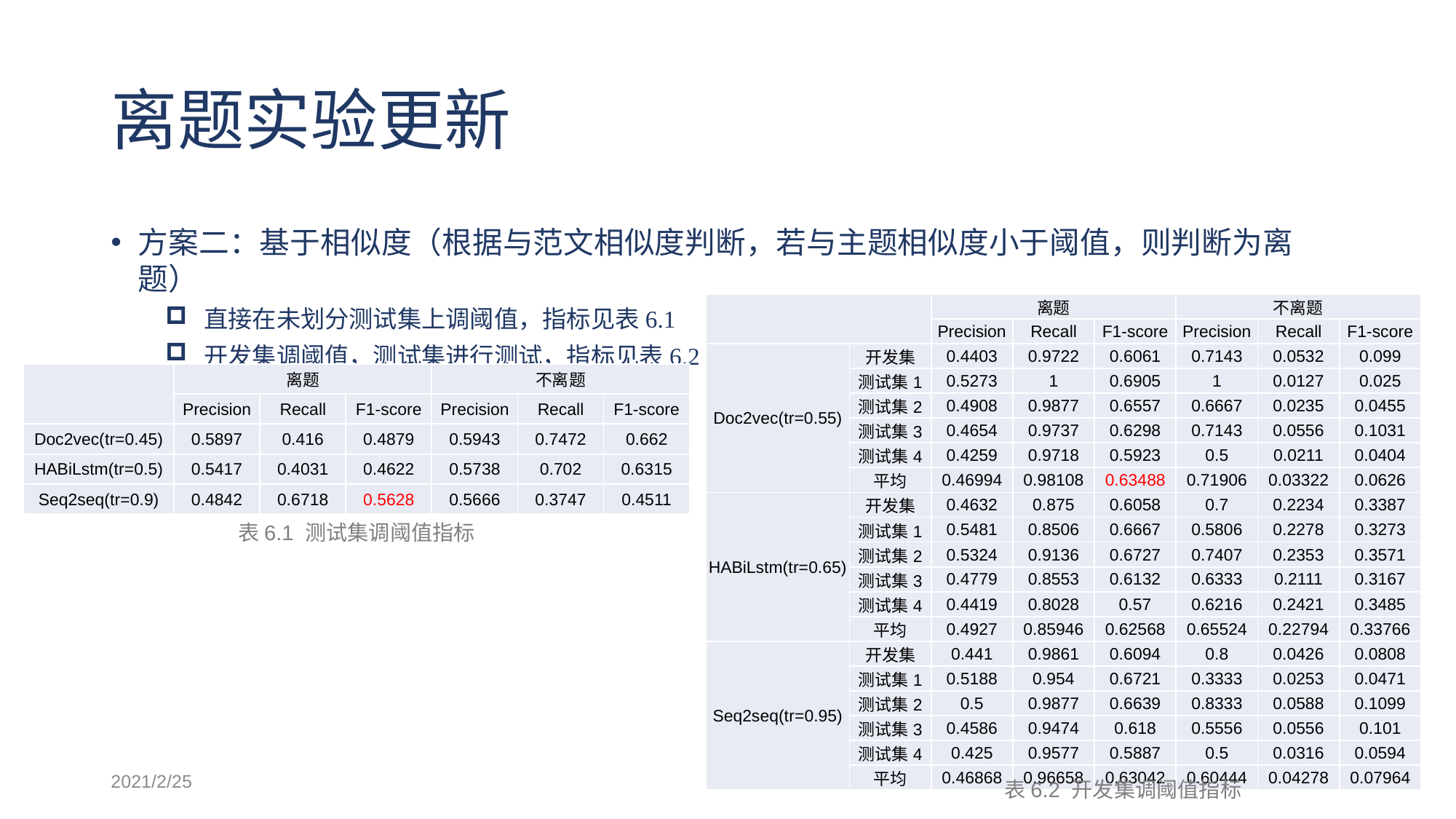

# 离题实验更新
方案二：基于相似度（根据与范文相似度判断，若与主题相似度小于阈值，则判断为离题）
 直接在未划分测试集上调阈值，指标见表6.1
 开发集调阈值，测试集进行测试，指标见表6.2
|  |  | 离题 |  |  | 不离题 |  |  |
| --- | --- | --- | --- | --- | --- | --- | --- |
|  |  | Precision | Recall | F1-score | Precision | Recall | F1-score |
| Doc2vec(tr=0.55) | 开发集 | 0.4403 | 0.9722 | 0.6061 | 0.7143 | 0.0532 | 0.099 |
|  | 测试集1 | 0.5273 | 1 | 0.6905 | 1 | 0.0127 | 0.025 |
|  | 测试集2 | 0.4908 | 0.9877 | 0.6557 | 0.6667 | 0.0235 | 0.0455 |
|  | 测试集3 | 0.4654 | 0.9737 | 0.6298 | 0.7143 | 0.0556 | 0.1031 |
|  | 测试集4 | 0.4259 | 0.9718 | 0.5923 | 0.5 | 0.0211 | 0.0404 |
|  | 平均 | 0.46994 | 0.98108 | 0.63488 | 0.71906 | 0.03322 | 0.0626 |
| HABiLstm(tr=0.65) | 开发集 | 0.4632 | 0.875 | 0.6058 | 0.7 | 0.2234 | 0.3387 |
|  | 测试集1 | 0.5481 | 0.8506 | 0.6667 | 0.5806 | 0.2278 | 0.3273 |
|  | 测试集2 | 0.5324 | 0.9136 | 0.6727 | 0.7407 | 0.2353 | 0.3571 |
|  | 测试集3 | 0.4779 | 0.8553 | 0.6132 | 0.6333 | 0.2111 | 0.3167 |
|  | 测试集4 | 0.4419 | 0.8028 | 0.57 | 0.6216 | 0.2421 | 0.3485 |
|  | 平均 | 0.4927 | 0.85946 | 0.62568 | 0.65524 | 0.22794 | 0.33766 |
| Seq2seq(tr=0.95) | 开发集 | 0.441 | 0.9861 | 0.6094 | 0.8 | 0.0426 | 0.0808 |
|  | 测试集1 | 0.5188 | 0.954 | 0.6721 | 0.3333 | 0.0253 | 0.0471 |
|  | 测试集2 | 0.5 | 0.9877 | 0.6639 | 0.8333 | 0.0588 | 0.1099 |
|  | 测试集3 | 0.4586 | 0.9474 | 0.618 | 0.5556 | 0.0556 | 0.101 |
|  | 测试集4 | 0.425 | 0.9577 | 0.5887 | 0.5 | 0.0316 | 0.0594 |
|  | 平均 | 0.46868 | 0.96658 | 0.63042 | 0.60444 | 0.04278 | 0.07964 |
|  | 离题 |  |  | 不离题 |  |  |
| --- | --- | --- | --- | --- | --- | --- |
|  | Precision | Recall | F1-score | Precision | Recall | F1-score |
| Doc2vec(tr=0.45) | 0.5897 | 0.416 | 0.4879 | 0.5943 | 0.7472 | 0.662 |
| HABiLstm(tr=0.5) | 0.5417 | 0.4031 | 0.4622 | 0.5738 | 0.702 | 0.6315 |
| Seq2seq(tr=0.9) | 0.4842 | 0.6718 | 0.5628 | 0.5666 | 0.3747 | 0.4511 |
表6.1 测试集调阈值指标
2021/2/25
6
表6.2 开发集调阈值指标